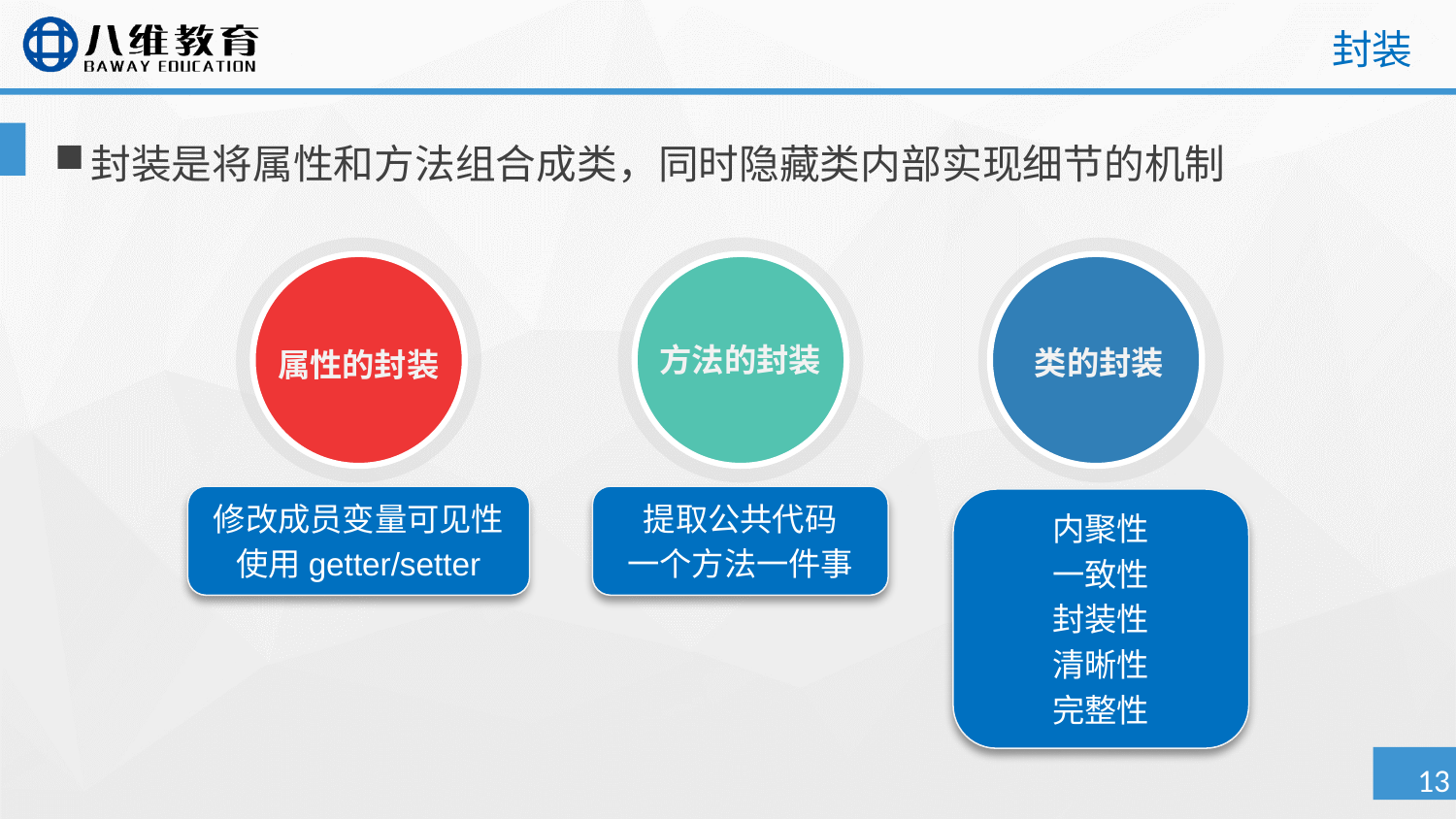

# 封装
封装是将属性和方法组合成类，同时隐藏类内部实现细节的机制

属性的封装

方法的封装

类的封装
提取公共代码
一个方法一件事
修改成员变量可见性
使用getter/setter
内聚性
一致性
封装性
清晰性
完整性